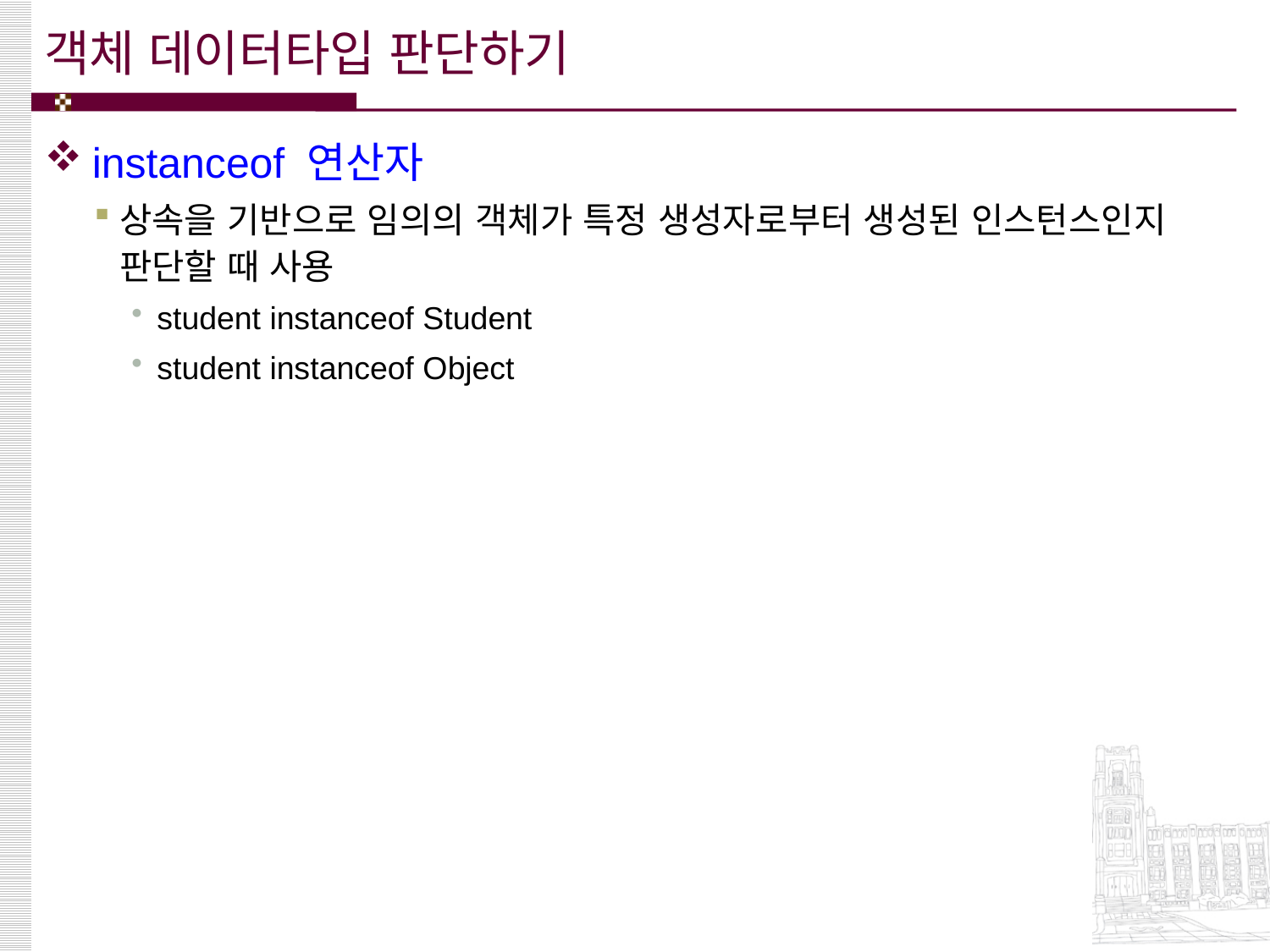

# 객체 데이터타입 판단하기
instanceof 연산자
상속을 기반으로 임의의 객체가 특정 생성자로부터 생성된 인스턴스인지 판단할 때 사용
student instanceof Student
student instanceof Object